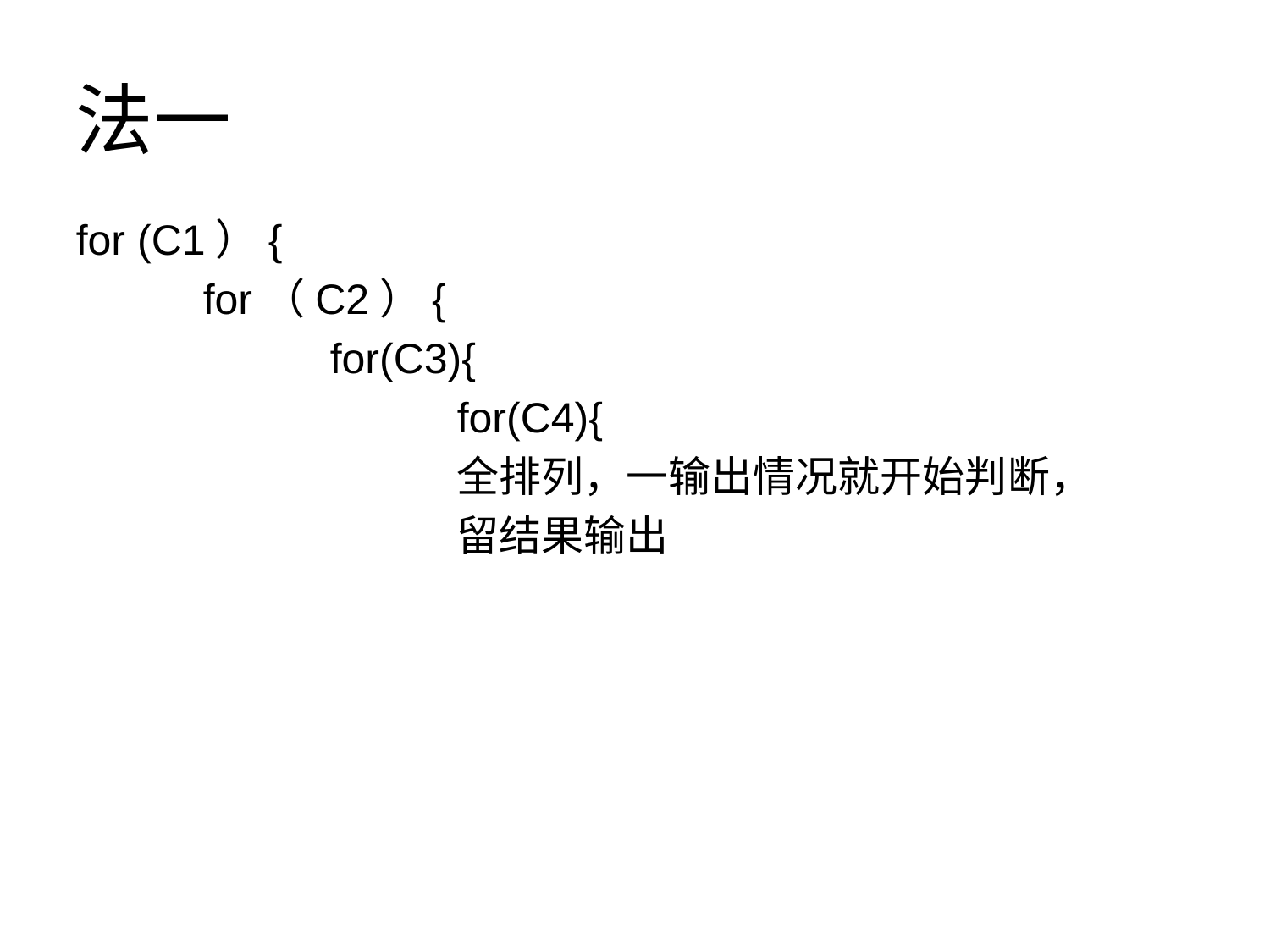

# 法一
for (C1）{
	for（C2）{
		for(C3){
			for(C4){
			全排列，一输出情况就开始判断，
			留结果输出